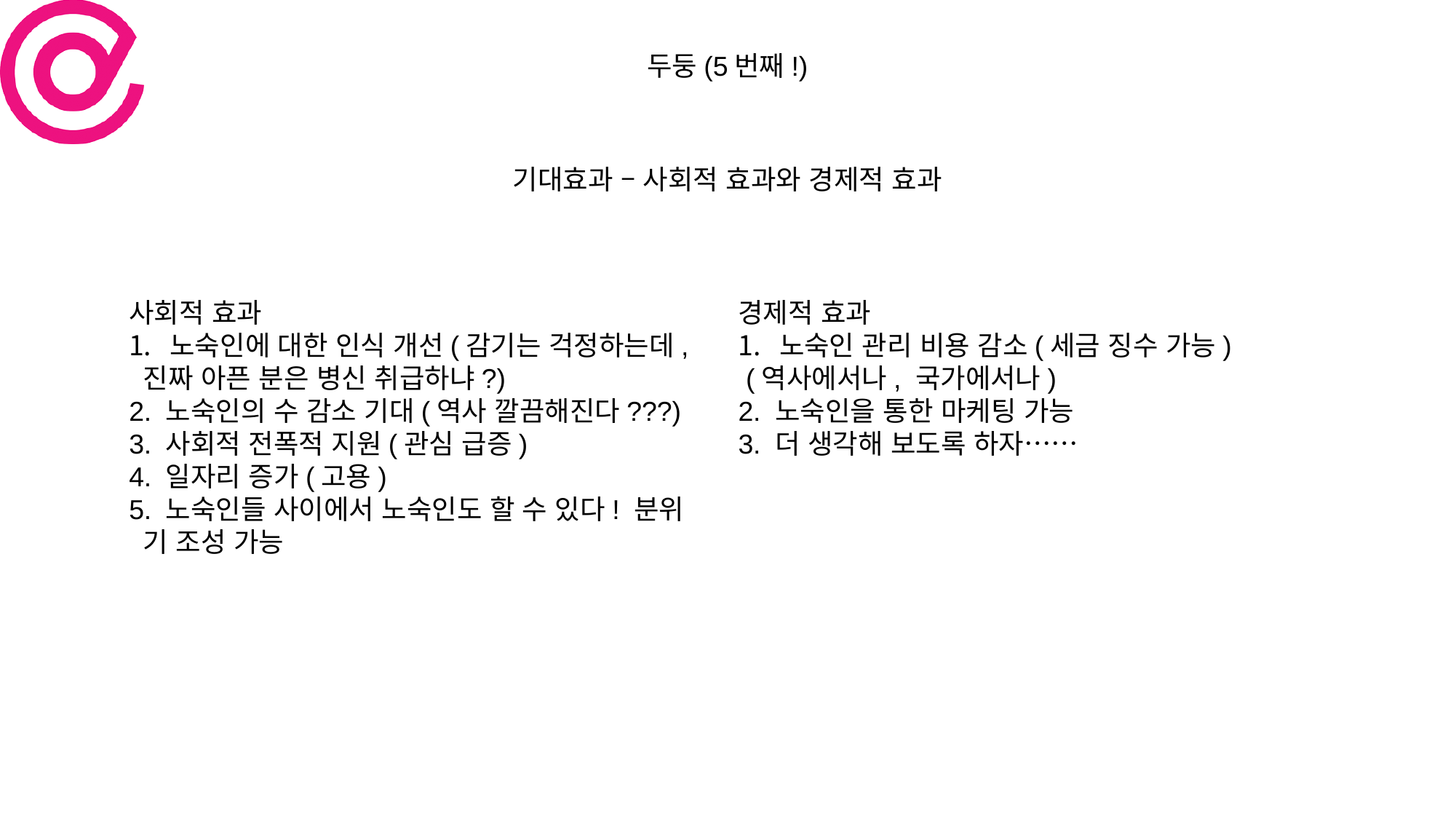

두둥(5번째!)
기대효과 – 사회적 효과와 경제적 효과
사회적 효과
노숙인에 대한 인식 개선(감기는 걱정하는데,
 진짜 아픈 분은 병신 취급하냐?)
2. 노숙인의 수 감소 기대(역사 깔끔해진다???)
3. 사회적 전폭적 지원(관심 급증)
4. 일자리 증가(고용)
5. 노숙인들 사이에서 노숙인도 할 수 있다! 분위
 기 조성 가능
경제적 효과
노숙인 관리 비용 감소(세금 징수 가능)
 (역사에서나, 국가에서나)
2. 노숙인을 통한 마케팅 가능
3. 더 생각해 보도록 하자……